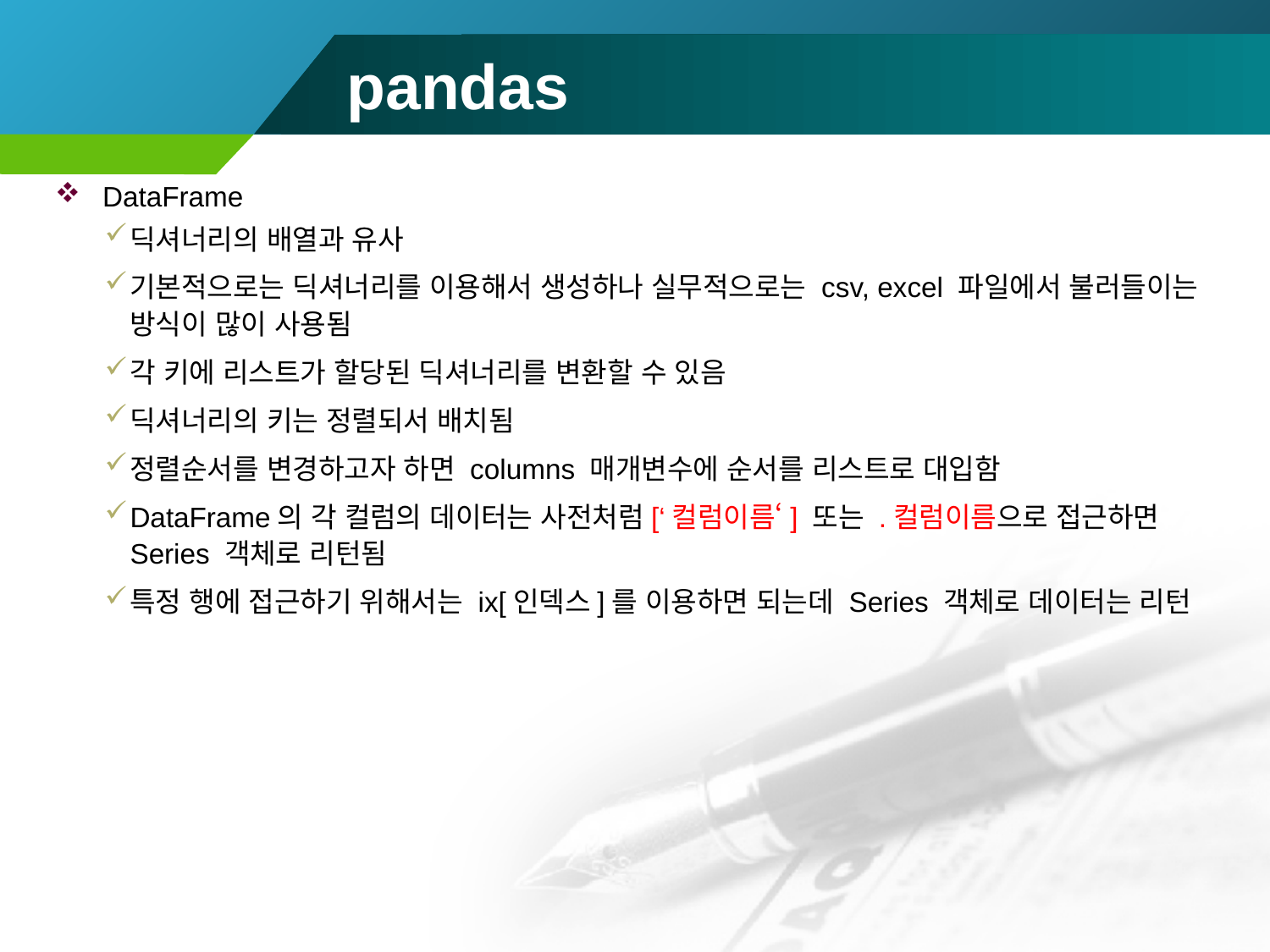

# pandas
DataFrame
딕셔너리의 배열과 유사
기본적으로는 딕셔너리를 이용해서 생성하나 실무적으로는 csv, excel 파일에서 불러들이는 방식이 많이 사용됨
각 키에 리스트가 할당된 딕셔너리를 변환할 수 있음
딕셔너리의 키는 정렬되서 배치됨
정렬순서를 변경하고자 하면 columns 매개변수에 순서를 리스트로 대입함
DataFrame의 각 컬럼의 데이터는 사전처럼[‘컬럼이름‘] 또는 .컬럼이름으로 접근하면 Series 객체로 리턴됨
특정 행에 접근하기 위해서는 ix[인덱스]를 이용하면 되는데 Series 객체로 데이터는 리턴